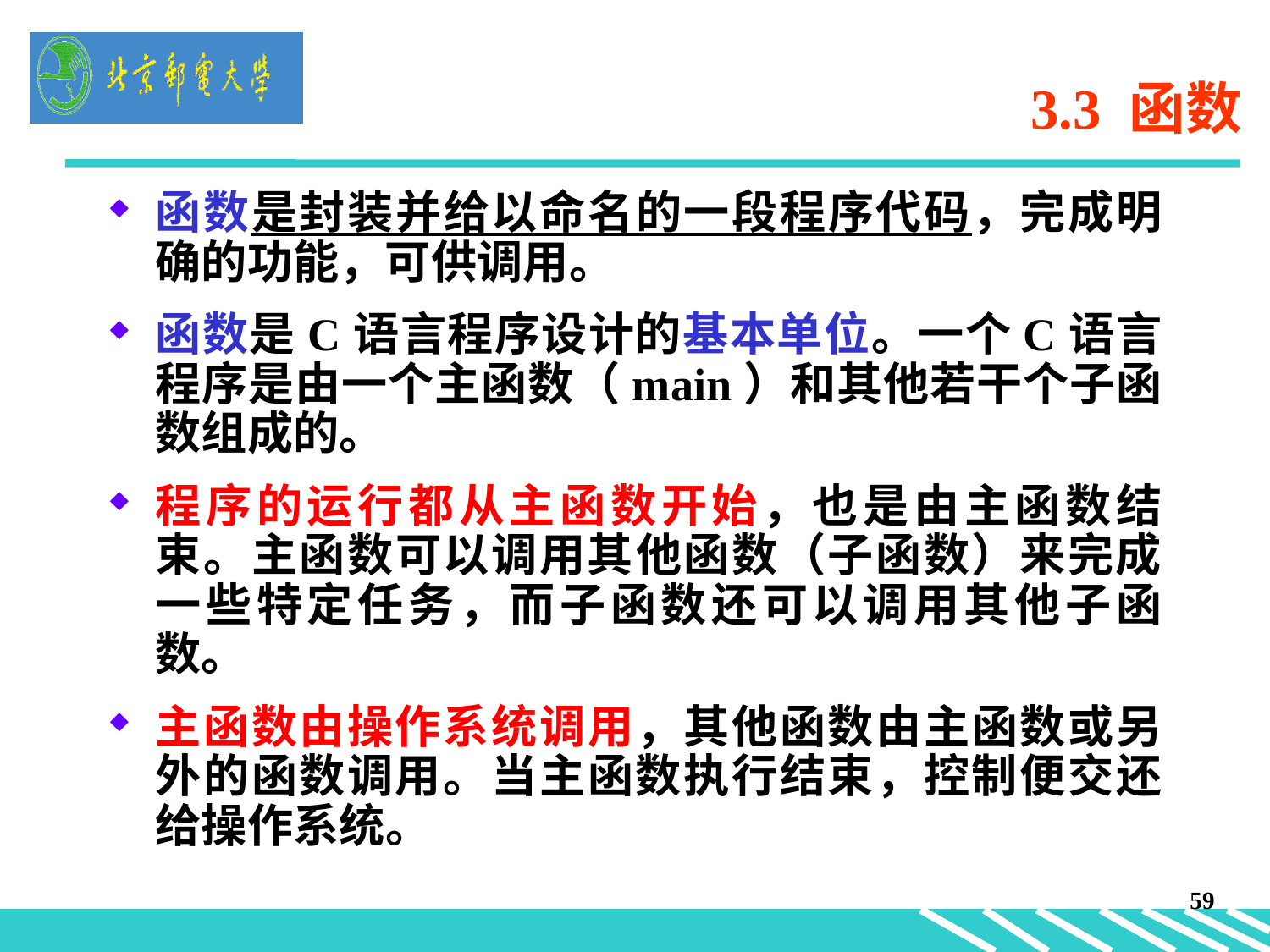

# 3.3 函数
函数是封装并给以命名的一段程序代码，完成明确的功能，可供调用。
函数是C语言程序设计的基本单位。一个C语言程序是由一个主函数（main）和其他若干个子函数组成的。
程序的运行都从主函数开始，也是由主函数结束。主函数可以调用其他函数（子函数）来完成一些特定任务，而子函数还可以调用其他子函数。
主函数由操作系统调用，其他函数由主函数或另外的函数调用。当主函数执行结束，控制便交还给操作系统。

59